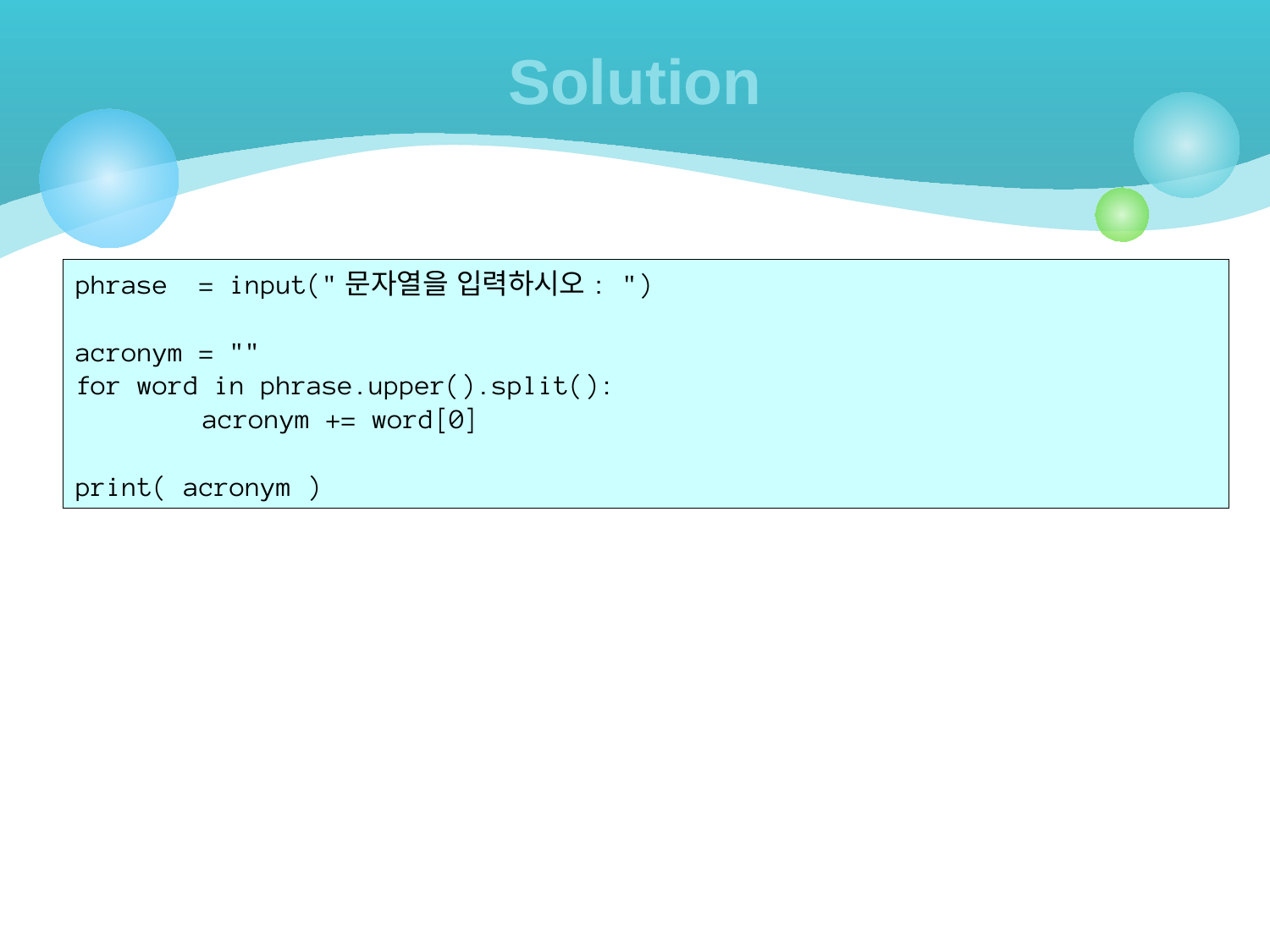

# Solution
phrase  = input("문자열을 입력하시오: ")

acronym = ""
for word in phrase.upper().split():
	acronym += word[0]

print( acronym )